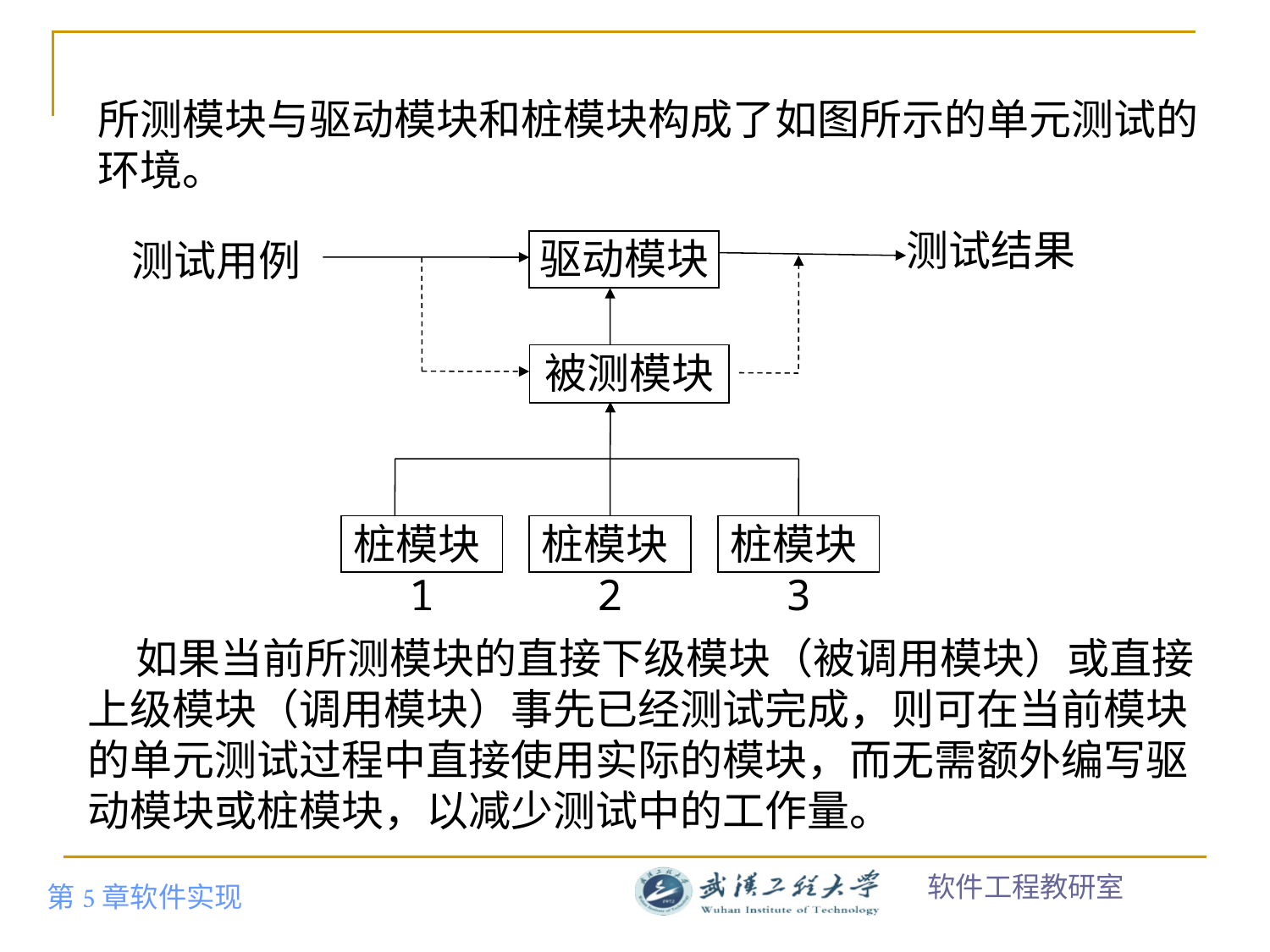

# 所测模块与驱动模块和桩模块构成了如图所示的单元测试的环境。
测试结果
驱动模块
测试用例

被测模块

桩模块1
桩模块2
桩模块3
    如果当前所测模块的直接下级模块（被调用模块）或直接上级模块（调用模块）事先已经测试完成，则可在当前模块的单元测试过程中直接使用实际的模块，而无需额外编写驱动模块或桩模块，以减少测试中的工作量。